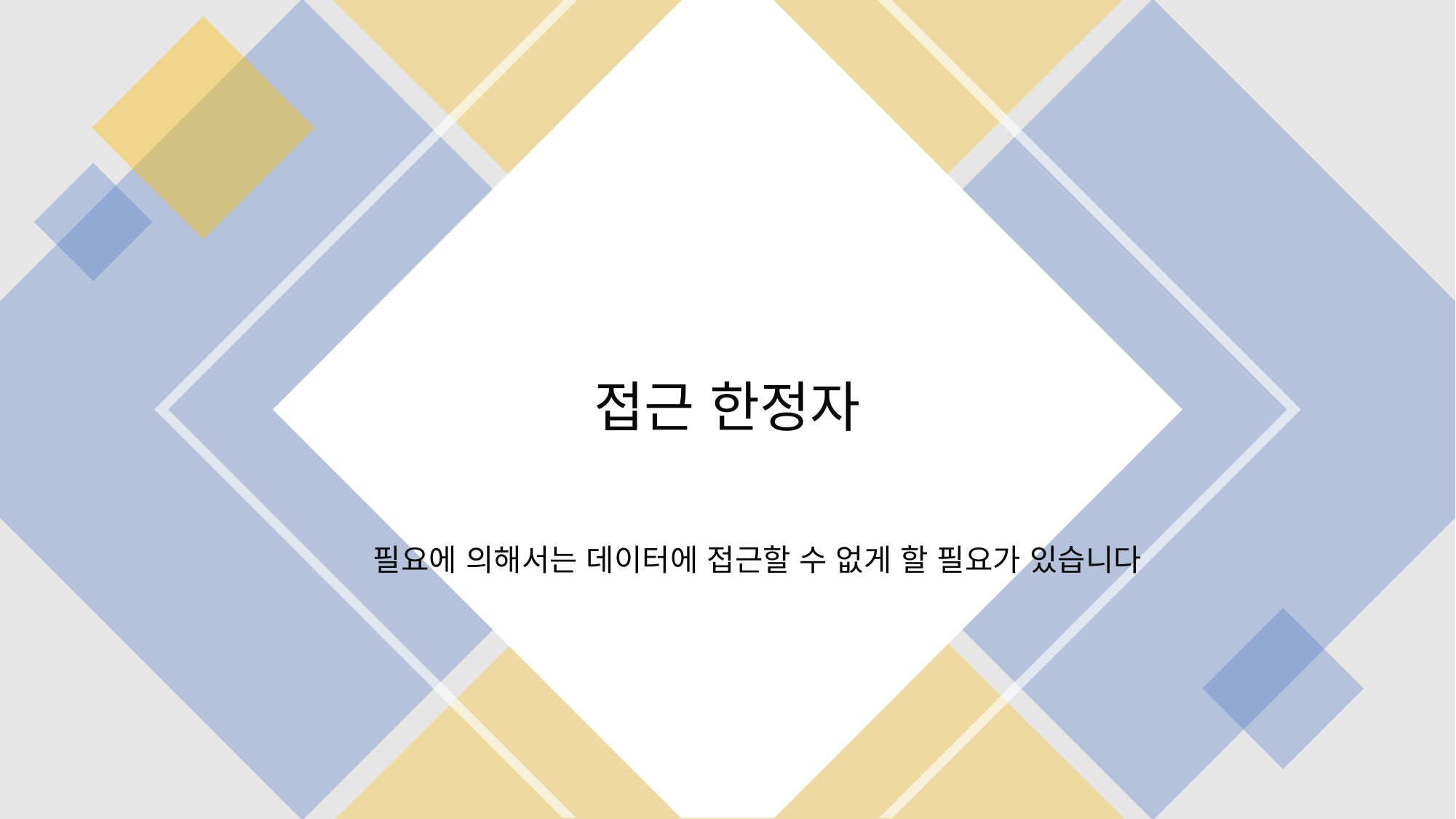

# 접근 한정자

필요에 의해서는 데이터에 접근할 수 없게 할 필요가 있습니다